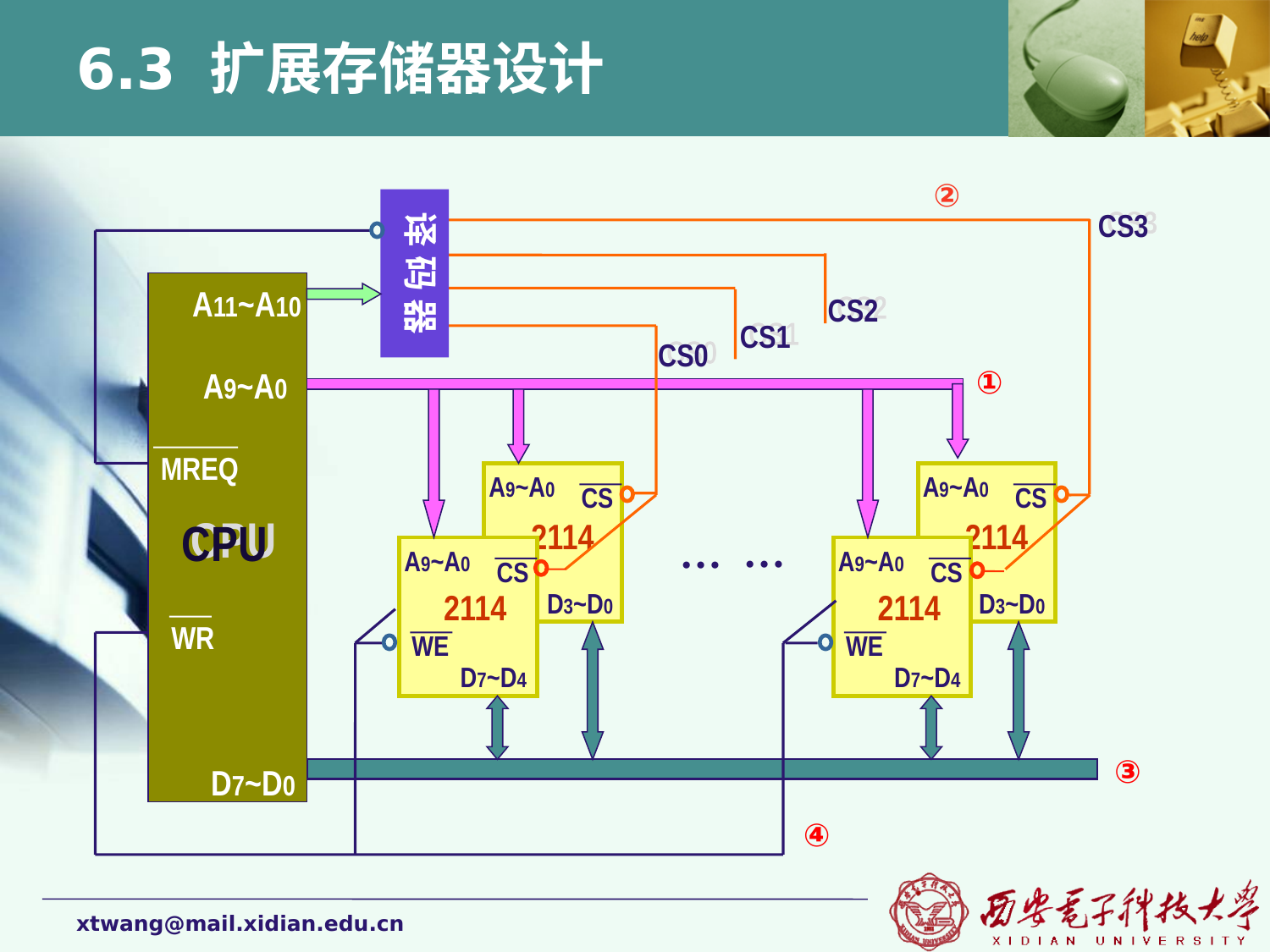

# 6.3 扩展存储器设计
②
译 码 器
CS3

A11~A10

CS2

CS1

CS0
①
A9~A0

MREQ

A9~A0

A9~A0

CS

CS

CPU
2114
2114
…
…
A9~A0

A9~A0

WE

CS

WE

CS

2114
D3~D0
2114
D3~D0

WR

WE

WE

D7~D4
D7~D4

③
D7~D0

④

xtwang@mail.xidian.edu.cn